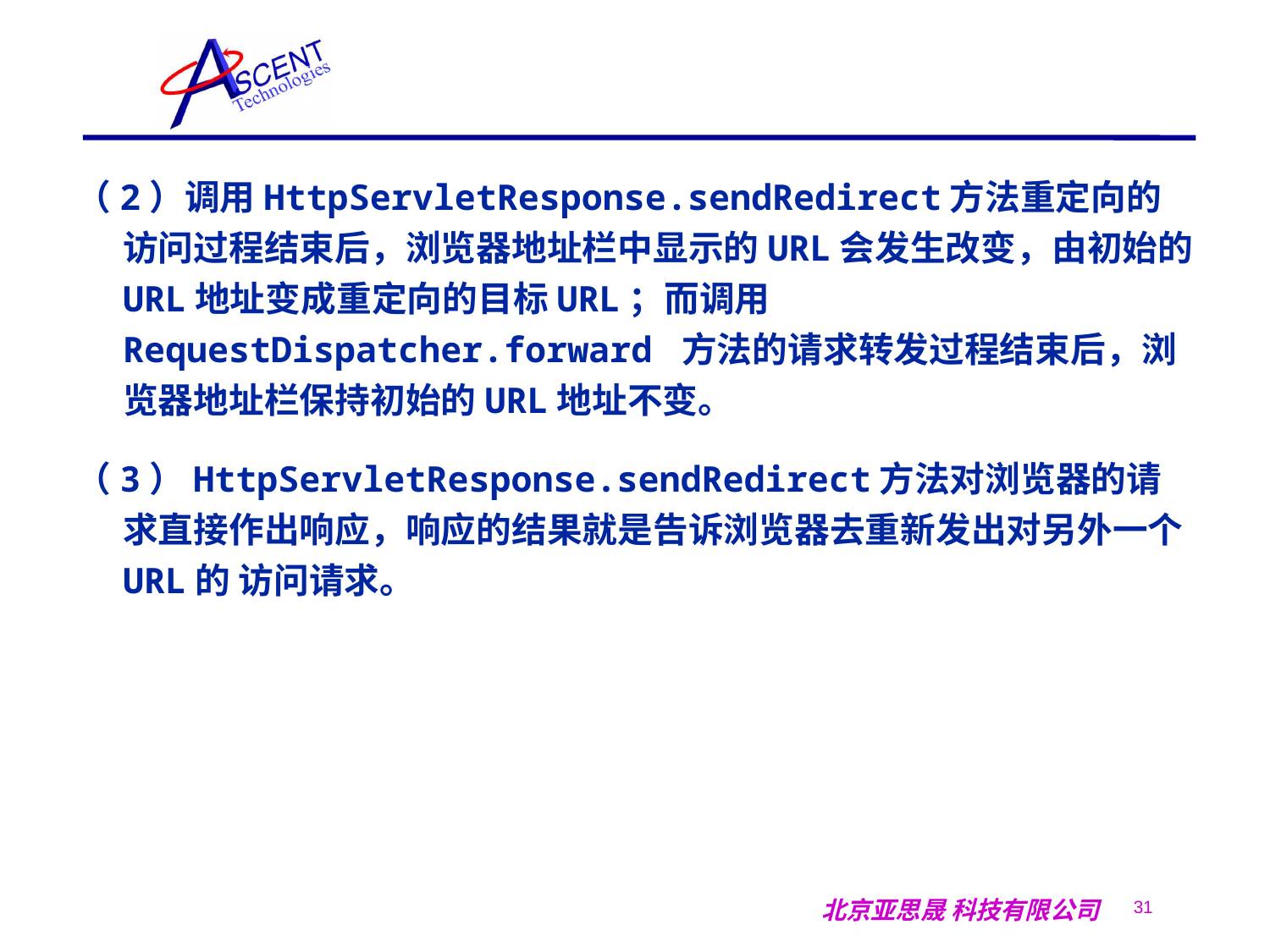

#
（2）调用HttpServletResponse.sendRedirect方法重定向的访问过程结束后，浏览器地址栏中显示的URL会发生改变，由初始的URL地址变成重定向的目标URL；而调用RequestDispatcher.forward 方法的请求转发过程结束后，浏览器地址栏保持初始的URL地址不变。
（3）HttpServletResponse.sendRedirect方法对浏览器的请求直接作出响应，响应的结果就是告诉浏览器去重新发出对另外一个URL的 访问请求。